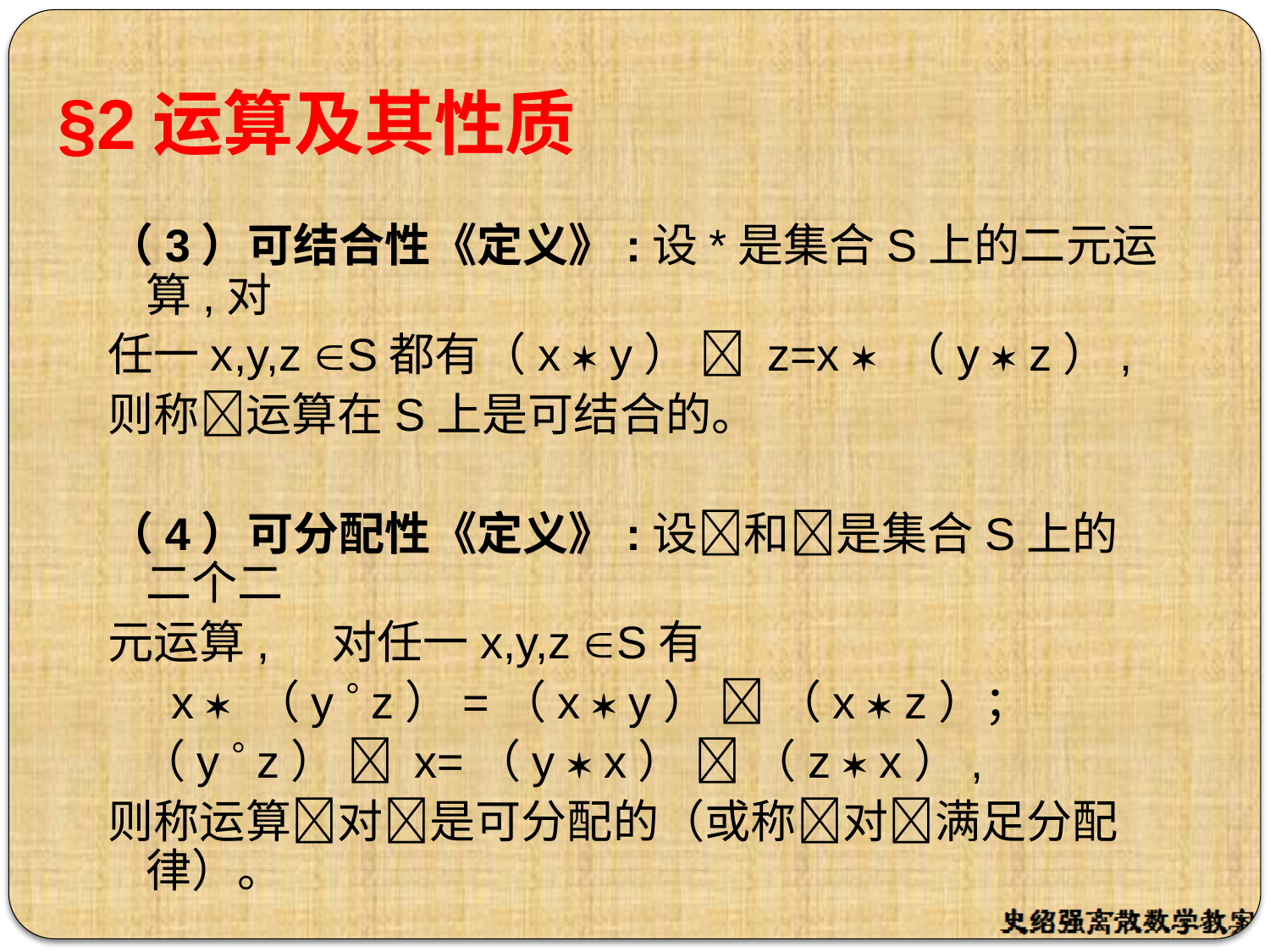

# §2运算及其性质
（3）可结合性《定义》:设*是集合S上的二元运算,对
任一x,y,z ∈S都有（x ∗ y） ∗ z=x ∗ （y ∗ z）,
则称∗运算在S上是可结合的。

（4）可分配性《定义》:设∗和°是集合S上的二个二
元运算,    对任一x,y,z ∈S有
     x ∗ （y ° z）=（x ∗ y） ° （x ∗ z）；
  （y ° z） ∗ x=（y ∗ x） ° （z ∗ x）,
则称运算∗对°是可分配的（或称∗对°满足分配律）。